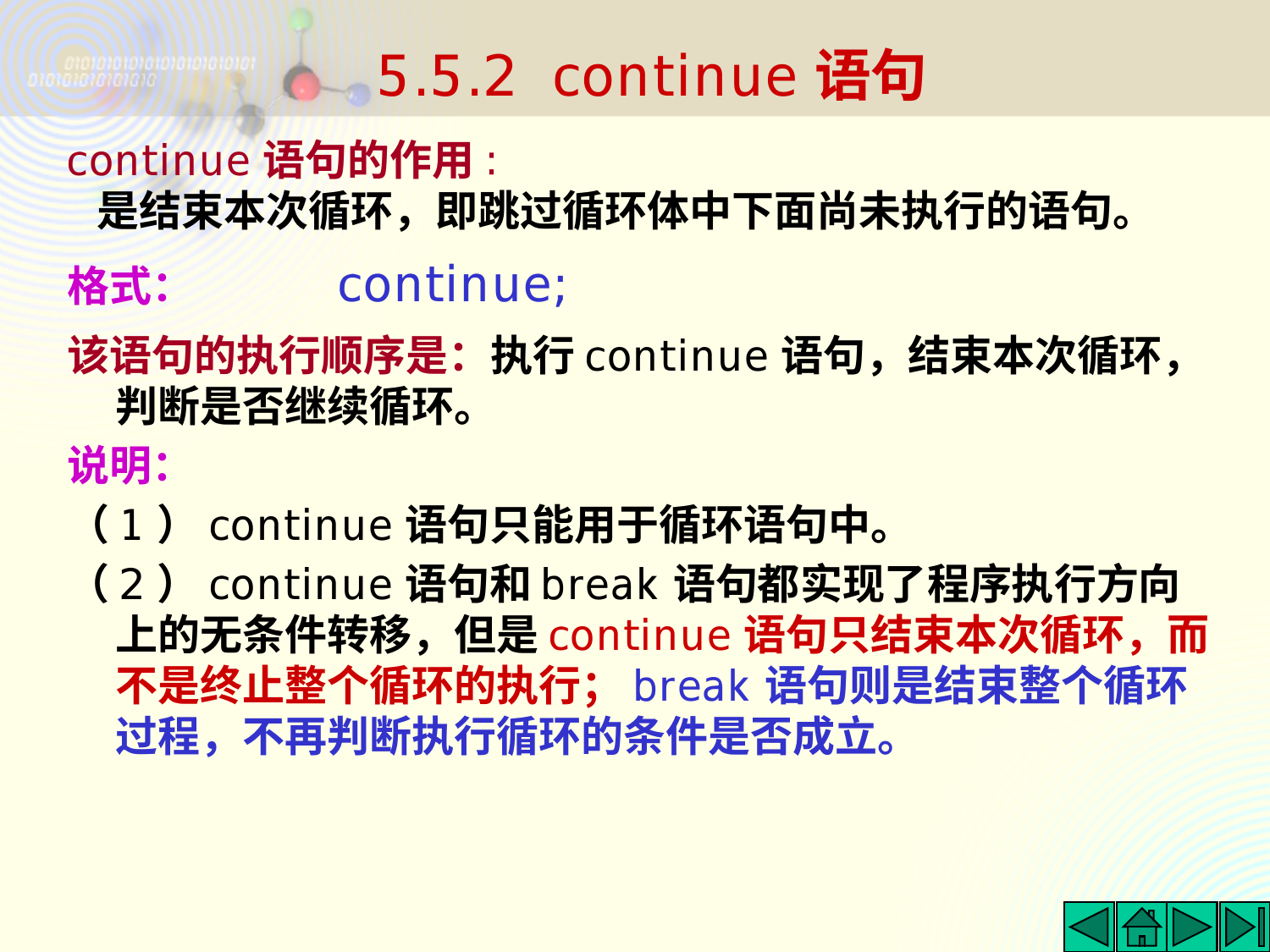

5.5.2  continue语句
continue语句的作用:
  是结束本次循环，即跳过循环体中下面尚未执行的语句。
格式：              continue;
该语句的执行顺序是：执行continue语句，结束本次循环，判断是否继续循环。
说明：
（1）continue语句只能用于循环语句中。
（2）continue语句和break语句都实现了程序执行方向上的无条件转移，但是continue语句只结束本次循环，而不是终止整个循环的执行；break语句则是结束整个循环过程，不再判断执行循环的条件是否成立。